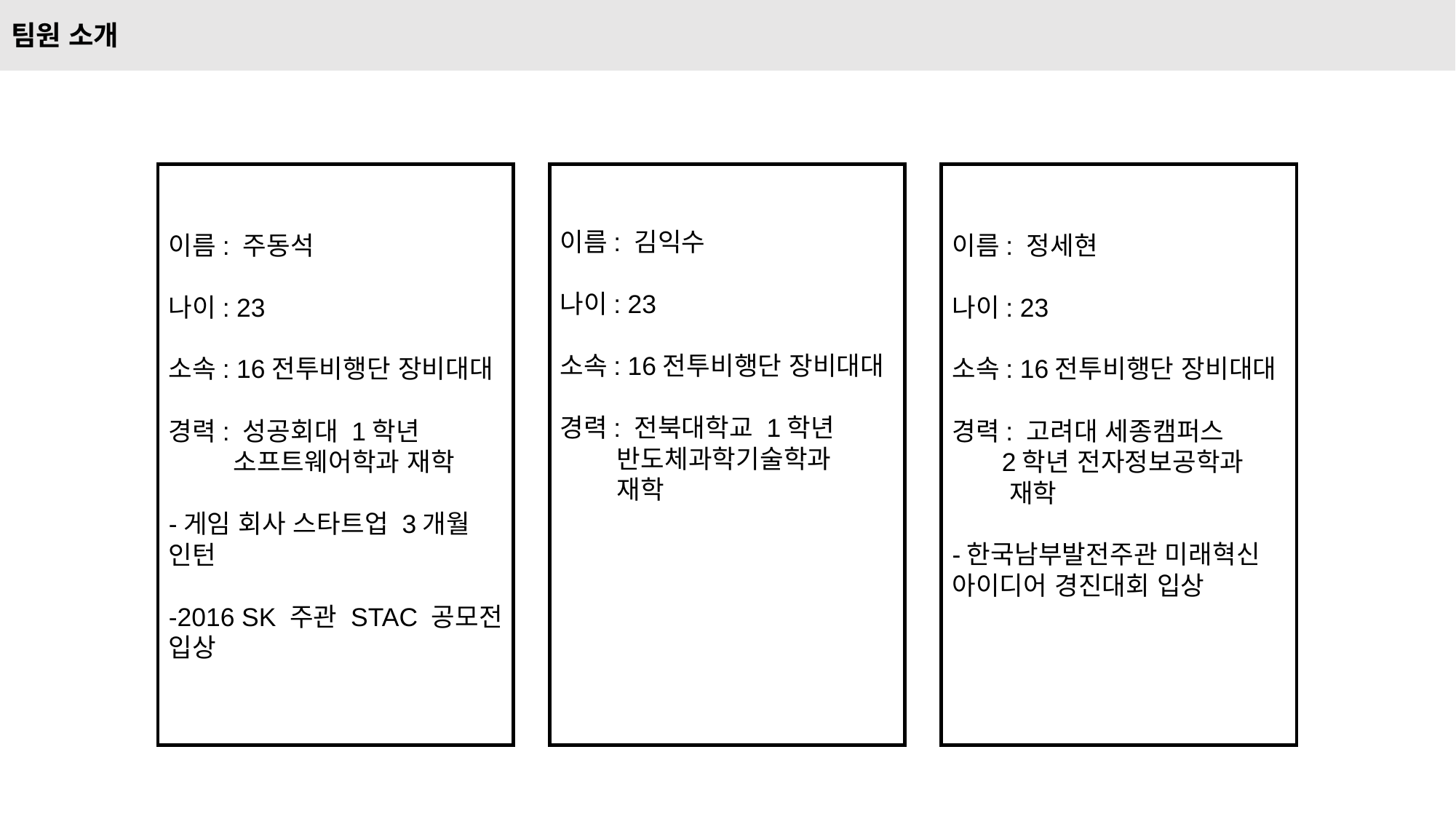

팀원 소개

이름: 김익수

나이: 23

소속: 16전투비행단 장비대대

경력: 전북대학교 1학년
       반도체과학기술학과
       재학
이름: 주동석

나이: 23

소속: 16전투비행단 장비대대

경력: 성공회대 1학년
        소프트웨어학과 재학

-게임 회사 스타트업 3개월
인턴

-2016 SK 주관 STAC 공모전
입상
이름: 정세현

나이: 23

소속: 16전투비행단 장비대대

경력: 고려대 세종캠퍼스
       2학년 전자정보공학과
       재학

-한국남부발전주관 미래혁신
아이디어 경진대회 입상